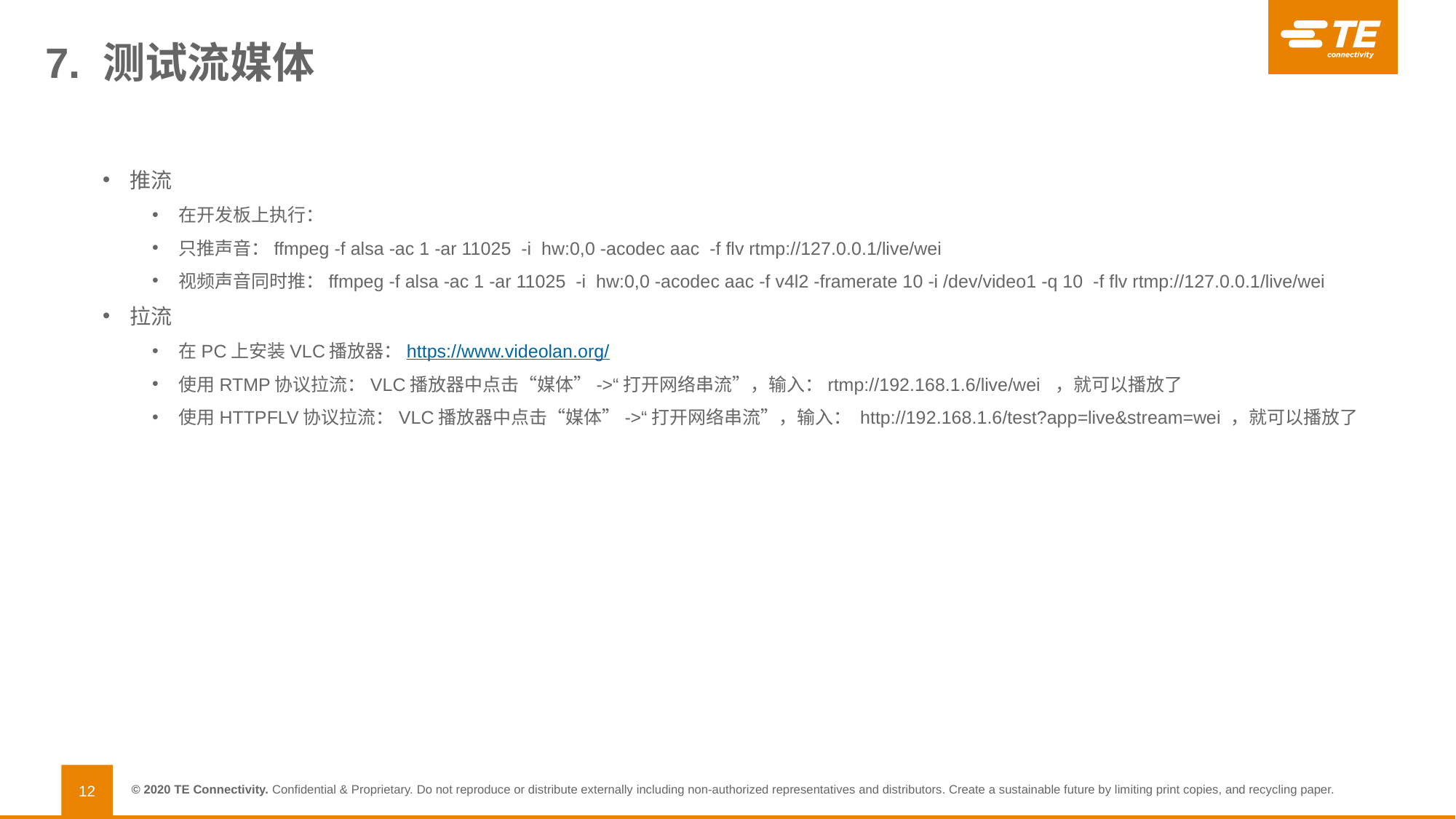

# 7. 测试流媒体
推流
在开发板上执行：
只推声音：ffmpeg -f alsa -ac 1 -ar 11025  -i  hw:0,0 -acodec aac  -f flv rtmp://127.0.0.1/live/wei
视频声音同时推：ffmpeg -f alsa -ac 1 -ar 11025  -i  hw:0,0 -acodec aac -f v4l2 -framerate 10 -i /dev/video1 -q 10  -f flv rtmp://127.0.0.1/live/wei
拉流
在PC上安装VLC播放器：https://www.videolan.org/
使用RTMP协议拉流：VLC播放器中点击“媒体”->“打开网络串流”，输入：rtmp://192.168.1.6/live/wei  ，就可以播放了
使用HTTPFLV协议拉流：VLC播放器中点击“媒体”->“打开网络串流”，输入： http://192.168.1.6/test?app=live&stream=wei ，就可以播放了

12